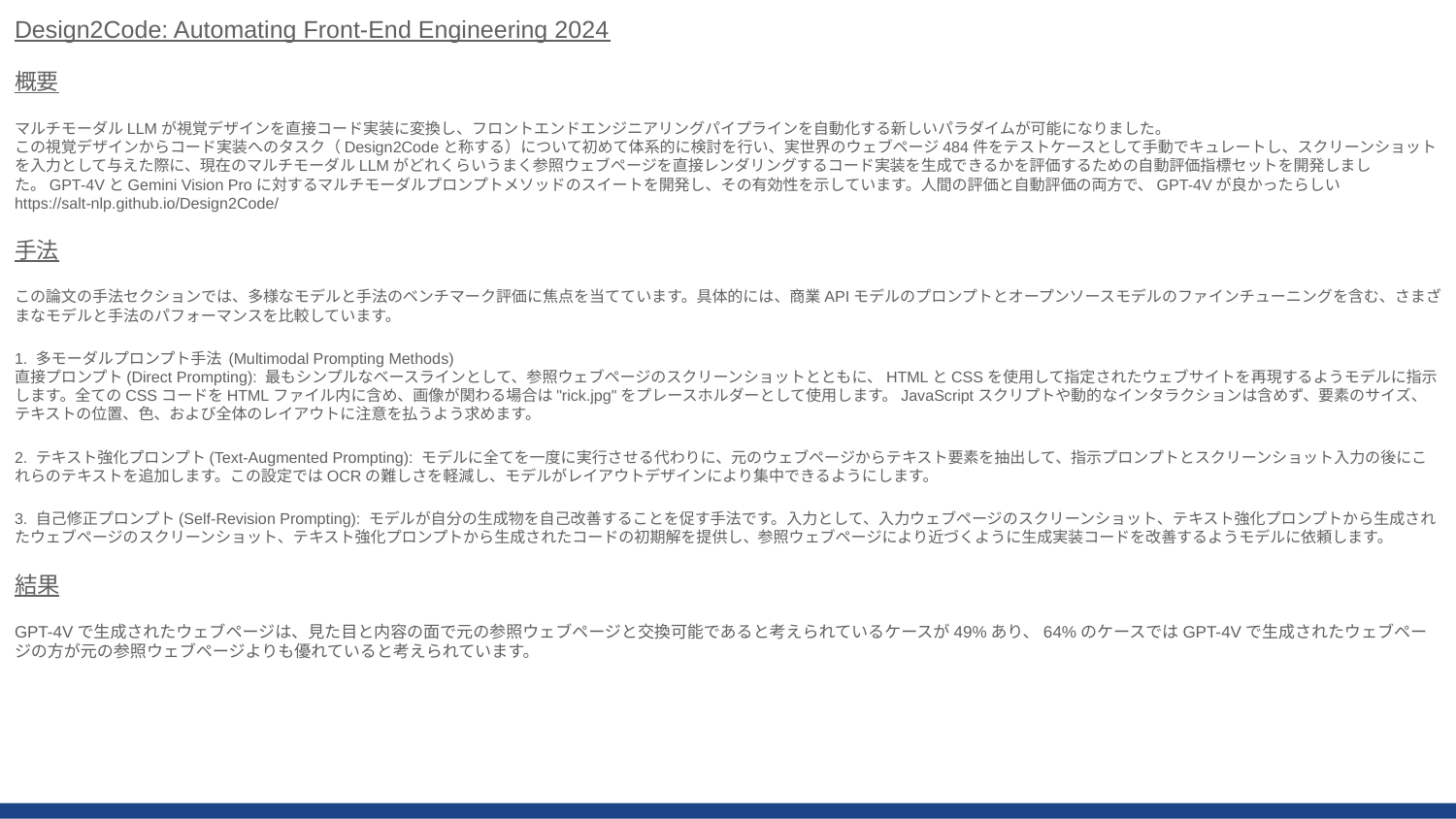

Design2Code: Automating Front-End Engineering 2024
概要
マルチモーダルLLMが視覚デザインを直接コード実装に変換し、フロントエンドエンジニアリングパイプラインを自動化する新しいパラダイムが可能になりました。
この視覚デザインからコード実装へのタスク（Design2Codeと称する）について初めて体系的に検討を行い、実世界のウェブページ484件をテストケースとして手動でキュレートし、スクリーンショットを入力として与えた際に、現在のマルチモーダルLLMがどれくらいうまく参照ウェブページを直接レンダリングするコード実装を生成できるかを評価するための自動評価指標セットを開発しました。GPT-4VとGemini Vision Proに対するマルチモーダルプロンプトメソッドのスイートを開発し、その有効性を示しています。人間の評価と自動評価の両方で、GPT-4Vが良かったらしい
https://salt-nlp.github.io/Design2Code/
手法
この論文の手法セクションでは、多様なモデルと手法のベンチマーク評価に焦点を当てています。具体的には、商業APIモデルのプロンプトとオープンソースモデルのファインチューニングを含む、さまざまなモデルと手法のパフォーマンスを比較しています。
1. 多モーダルプロンプト手法 (Multimodal Prompting Methods)
直接プロンプト(Direct Prompting): 最もシンプルなベースラインとして、参照ウェブページのスクリーンショットとともに、HTMLとCSSを使用して指定されたウェブサイトを再現するようモデルに指示します。全てのCSSコードをHTMLファイル内に含め、画像が関わる場合は"rick.jpg"をプレースホルダーとして使用します。JavaScriptスクリプトや動的なインタラクションは含めず、要素のサイズ、テキストの位置、色、および全体のレイアウトに注意を払うよう求めます。
2. テキスト強化プロンプト(Text-Augmented Prompting): モデルに全てを一度に実行させる代わりに、元のウェブページからテキスト要素を抽出して、指示プロンプトとスクリーンショット入力の後にこれらのテキストを追加します。この設定ではOCRの難しさを軽減し、モデルがレイアウトデザインにより集中できるようにします。
3. 自己修正プロンプト(Self-Revision Prompting): モデルが自分の生成物を自己改善することを促す手法です。入力として、入力ウェブページのスクリーンショット、テキスト強化プロンプトから生成されたウェブページのスクリーンショット、テキスト強化プロンプトから生成されたコードの初期解を提供し、参照ウェブページにより近づくように生成実装コードを改善するようモデルに依頼します。
結果
GPT-4Vで生成されたウェブページは、見た目と内容の面で元の参照ウェブページと交換可能であると考えられているケースが49%あり、64%のケースではGPT-4Vで生成されたウェブページの方が元の参照ウェブページよりも優れていると考えられています。